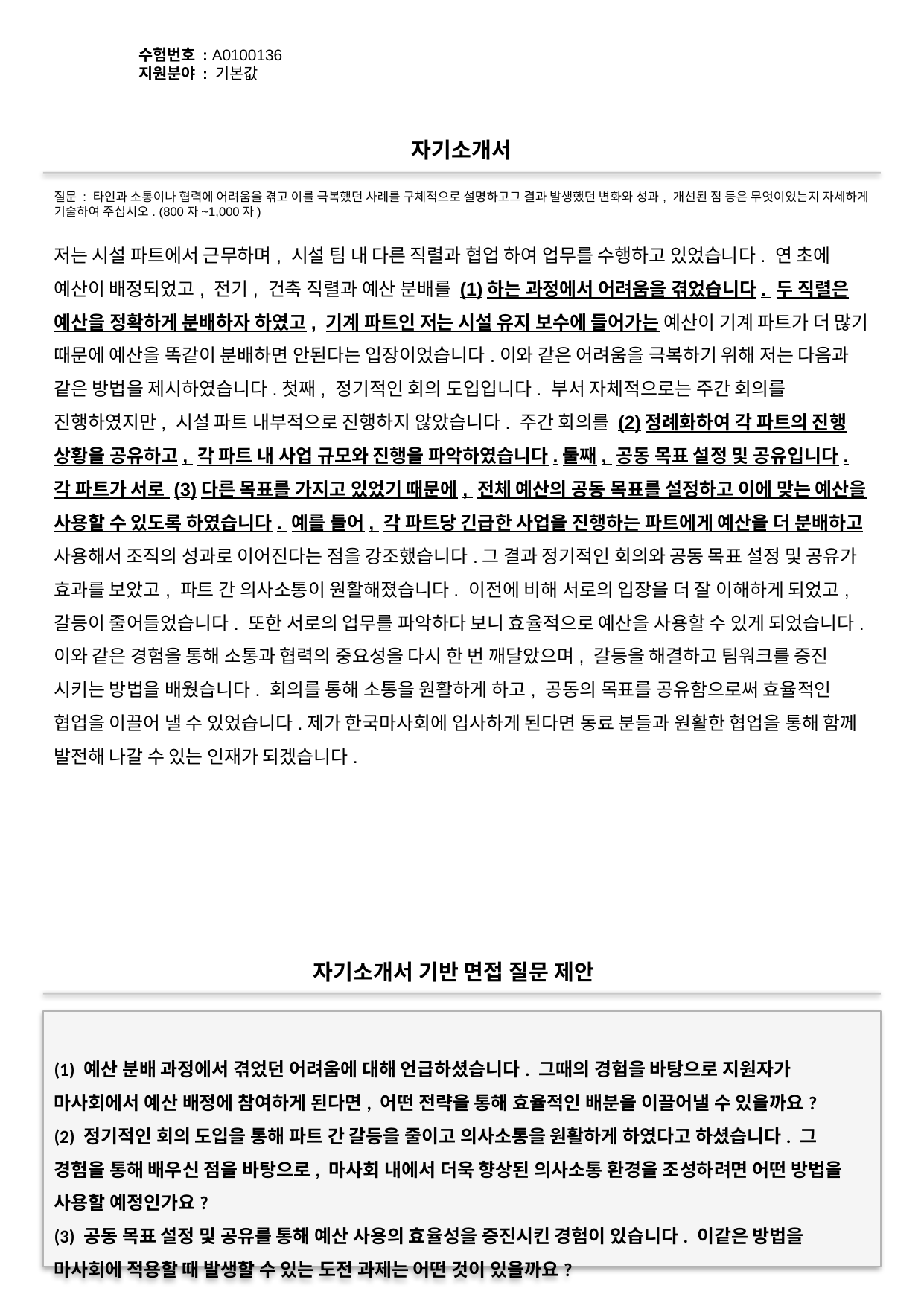

수험번호 : A0100136
지원분야 : 기본값
#

자기소개서

질문 : 타인과 소통이나 협력에 어려움을 겪고 이를 극복했던 사례를 구체적으로 설명하고그 결과 발생했던 변화와 성과, 개선된 점 등은 무엇이었는지 자세하게 기술하여 주십시오. (800자~1,000자)

저는 시설 파트에서 근무하며, 시설 팀 내 다른 직렬과 협업 하여 업무를 수행하고 있었습니다. 연 초에 예산이 배정되었고, 전기, 건축 직렬과 예산 분배를 (1)하는 과정에서 어려움을 겪었습니다. 두 직렬은 예산을 정확하게 분배하자 하였고, 기계 파트인 저는 시설 유지 보수에 들어가는 예산이 기계 파트가 더 많기 때문에 예산을 똑같이 분배하면 안된다는 입장이었습니다.이와 같은 어려움을 극복하기 위해 저는 다음과 같은 방법을 제시하였습니다.첫째, 정기적인 회의 도입입니다. 부서 자체적으로는 주간 회의를 진행하였지만, 시설 파트 내부적으로 진행하지 않았습니다. 주간 회의를 (2)정례화하여 각 파트의 진행 상황을 공유하고, 각 파트 내 사업 규모와 진행을 파악하였습니다.둘째, 공동 목표 설정 및 공유입니다. 각 파트가 서로 (3)다른 목표를 가지고 있었기 때문에, 전체 예산의 공동 목표를 설정하고 이에 맞는 예산을 사용할 수 있도록 하였습니다. 예를 들어, 각 파트당 긴급한 사업을 진행하는 파트에게 예산을 더 분배하고 사용해서 조직의 성과로 이어진다는 점을 강조했습니다.그 결과 정기적인 회의와 공동 목표 설정 및 공유가 효과를 보았고, 파트 간 의사소통이 원활해졌습니다. 이전에 비해 서로의 입장을 더 잘 이해하게 되었고, 갈등이 줄어들었습니다. 또한 서로의 업무를 파악하다 보니 효율적으로 예산을 사용할 수 있게 되었습니다.이와 같은 경험을 통해 소통과 협력의 중요성을 다시 한 번 깨달았으며, 갈등을 해결하고 팀워크를 증진 시키는 방법을 배웠습니다. 회의를 통해 소통을 원활하게 하고, 공동의 목표를 공유함으로써 효율적인 협업을 이끌어 낼 수 있었습니다.제가 한국마사회에 입사하게 된다면 동료 분들과 원활한 협업을 통해 함께 발전해 나갈 수 있는 인재가 되겠습니다.

자기소개서 기반 면접 질문 제안

(1) 예산 분배 과정에서 겪었던 어려움에 대해 언급하셨습니다. 그때의 경험을 바탕으로 지원자가 마사회에서 예산 배정에 참여하게 된다면, 어떤 전략을 통해 효율적인 배분을 이끌어낼 수 있을까요?
(2) 정기적인 회의 도입을 통해 파트 간 갈등을 줄이고 의사소통을 원활하게 하였다고 하셨습니다. 그 경험을 통해 배우신 점을 바탕으로, 마사회 내에서 더욱 향상된 의사소통 환경을 조성하려면 어떤 방법을 사용할 예정인가요?
(3) 공동 목표 설정 및 공유를 통해 예산 사용의 효율성을 증진시킨 경험이 있습니다. 이같은 방법을 마사회에 적용할 때 발생할 수 있는 도전 과제는 어떤 것이 있을까요?